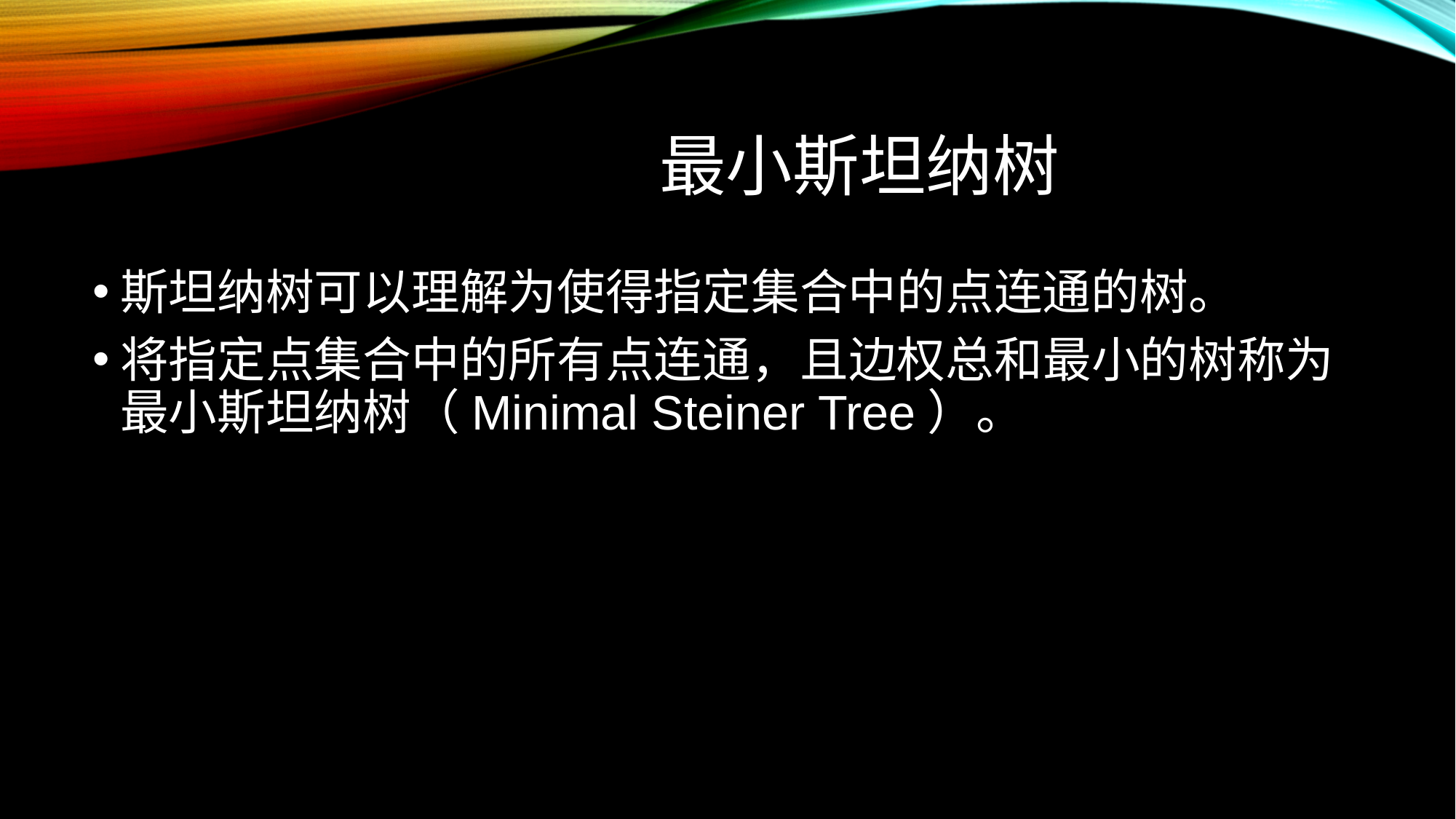

# 最小斯坦纳树
斯坦纳树可以理解为使得指定集合中的点连通的树。
将指定点集合中的所有点连通，且边权总和最小的树称为最小斯坦纳树（Minimal Steiner Tree）。